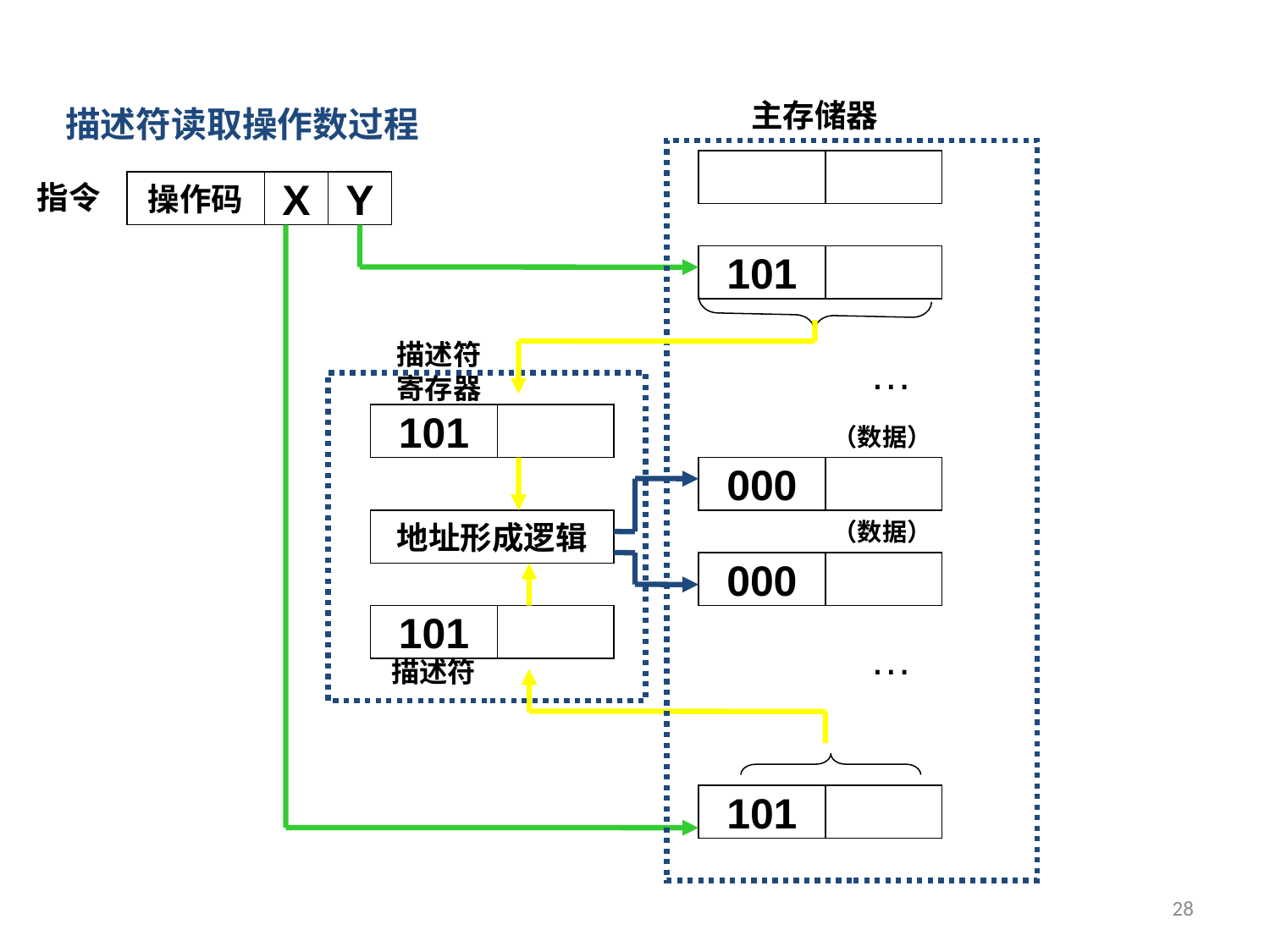

主存储器
描述符读取操作数过程

指令
操作码
X
Y

101

描述符寄存器
…

101

（数据）

000

地址形成逻辑
（数据）

000

101

…
描述符

101

28